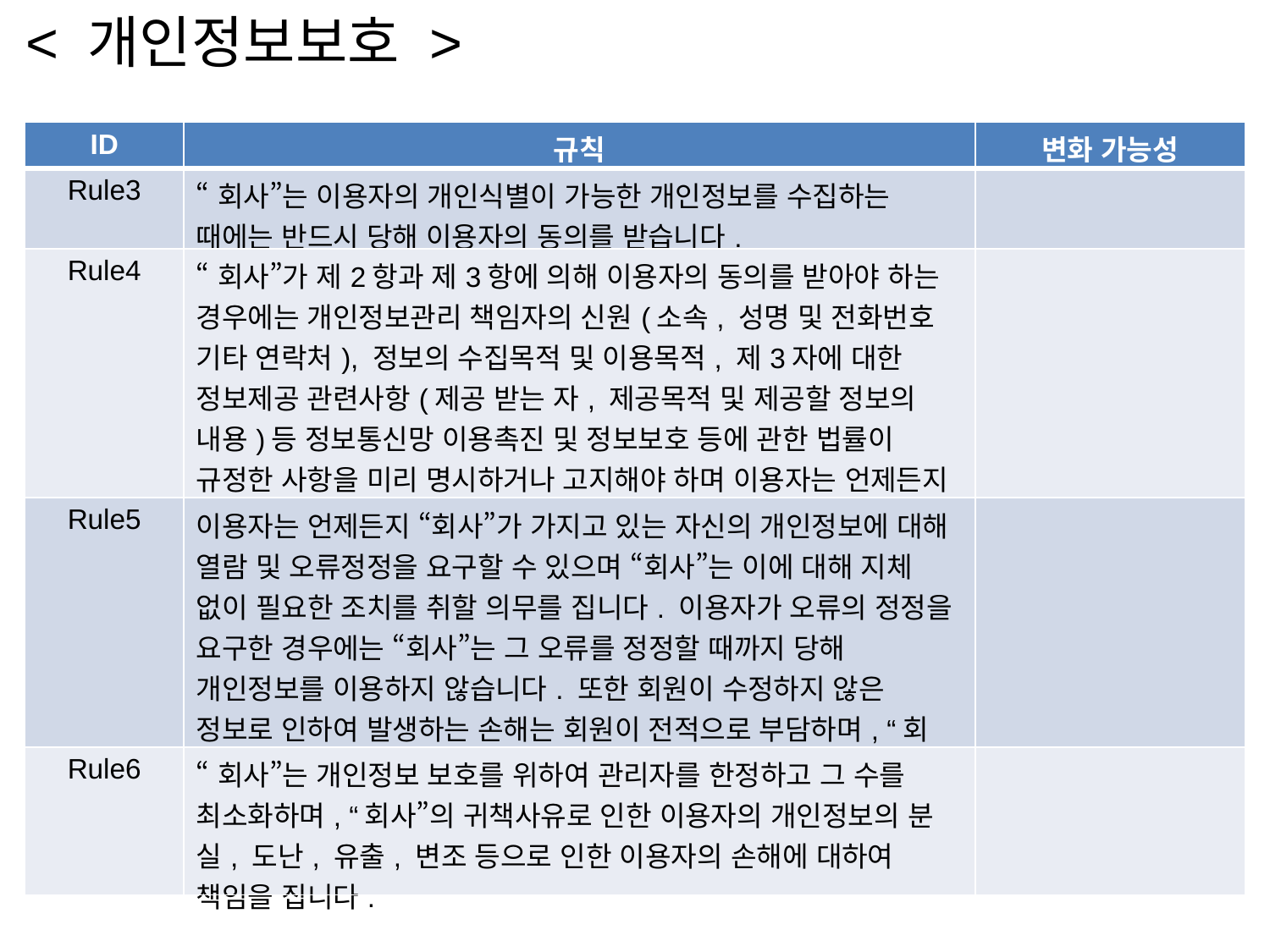

< 개인정보보호 >
| ID | 규칙 | 변화 가능성 |
| --- | --- | --- |
| Rule3 | “회사”는 이용자의 개인식별이 가능한 개인정보를 수집하는 때에는 반드시 당해 이용자의 동의를 받습니다. |  |
| Rule4 | “회사”가 제2항과 제3항에 의해 이용자의 동의를 받아야 하는 경우에는 개인정보관리 책임자의 신원(소속, 성명 및 전화번호 기타 연락처), 정보의 수집목적 및 이용목적, 제3자에 대한 정보제공 관련사항(제공 받는 자, 제공목적 및 제공할 정보의 내용)등 정보통신망 이용촉진 및 정보보호 등에 관한 법률이 규정한 사항을 미리 명시하거나 고지해야 하며 이용자는 언제든지 이 동의를 철회할 수 있습니다. |  |
| Rule5 | 이용자는 언제든지 “회사”가 가지고 있는 자신의 개인정보에 대해 열람 및 오류정정을 요구할 수 있으며 “회사”는 이에 대해 지체 없이 필요한 조치를 취할 의무를 집니다. 이용자가 오류의 정정을 요구한 경우에는 “회사”는 그 오류를 정정할 때까지 당해 개인정보를 이용하지 않습니다. 또한 회원이 수정하지 않은 정보로 인하여 발생하는 손해는 회원이 전적으로 부담하며, “회사”는 이에 대하여 아무런 책임을 지지 않습니다. |  |
| Rule6 | “회사”는 개인정보 보호를 위하여 관리자를 한정하고 그 수를 최소화하며, “회사”의 귀책사유로 인한 이용자의 개인정보의 분실, 도난, 유출, 변조 등으로 인한 이용자의 손해에 대하여 책임을 집니다. |  |